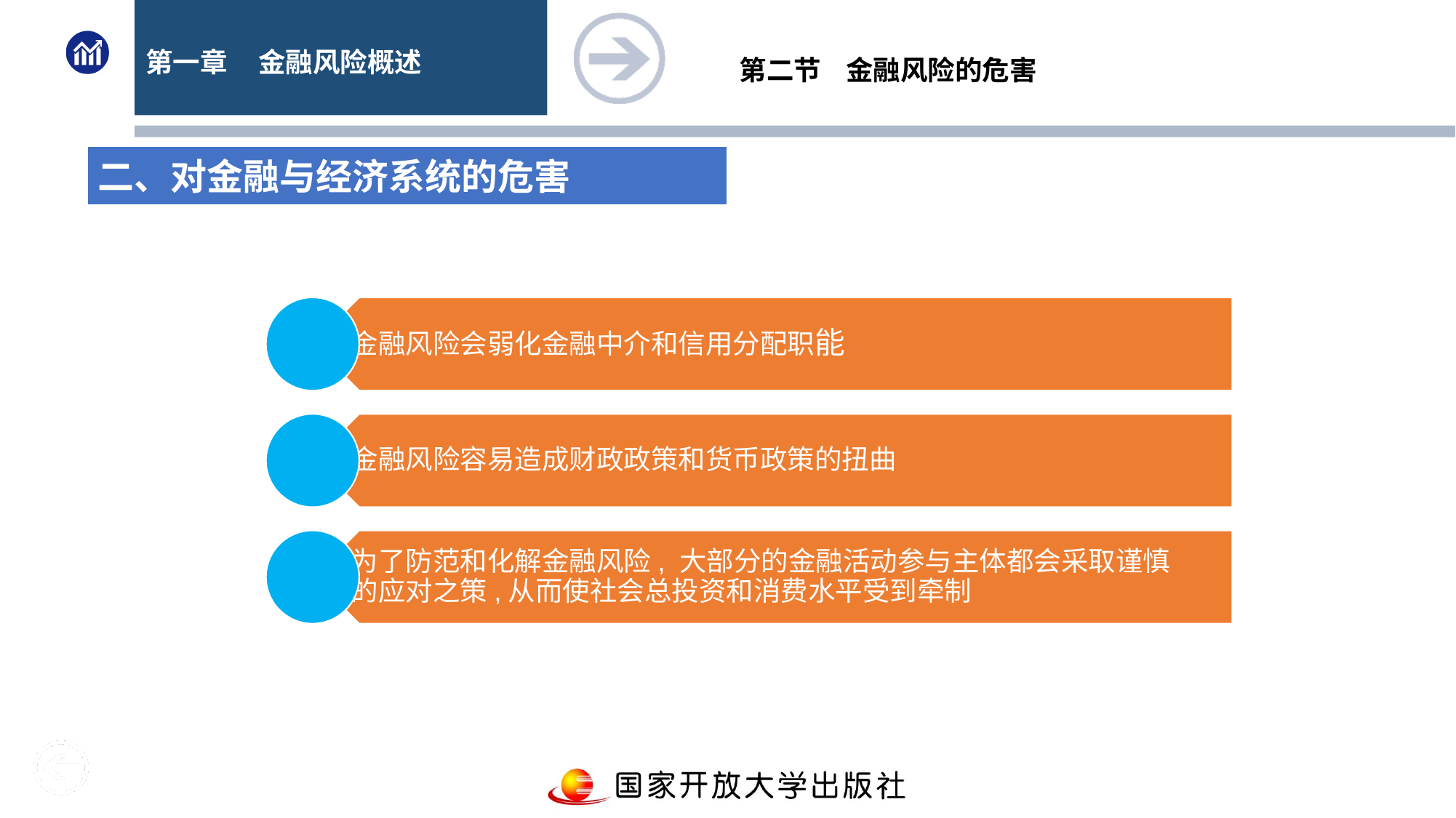

第二节    金融风险的危害
第一章     金融风险概述
二、对金融与经济系统的危害
金融风险会弱化金融中介和信用分配职能
金融风险容易造成财政政策和货币政策的扭曲
为了防范和化解金融风险, 大部分的金融活动参与主体都会采取谨慎的应对之策,从而使社会总投资和消费水平受到牵制